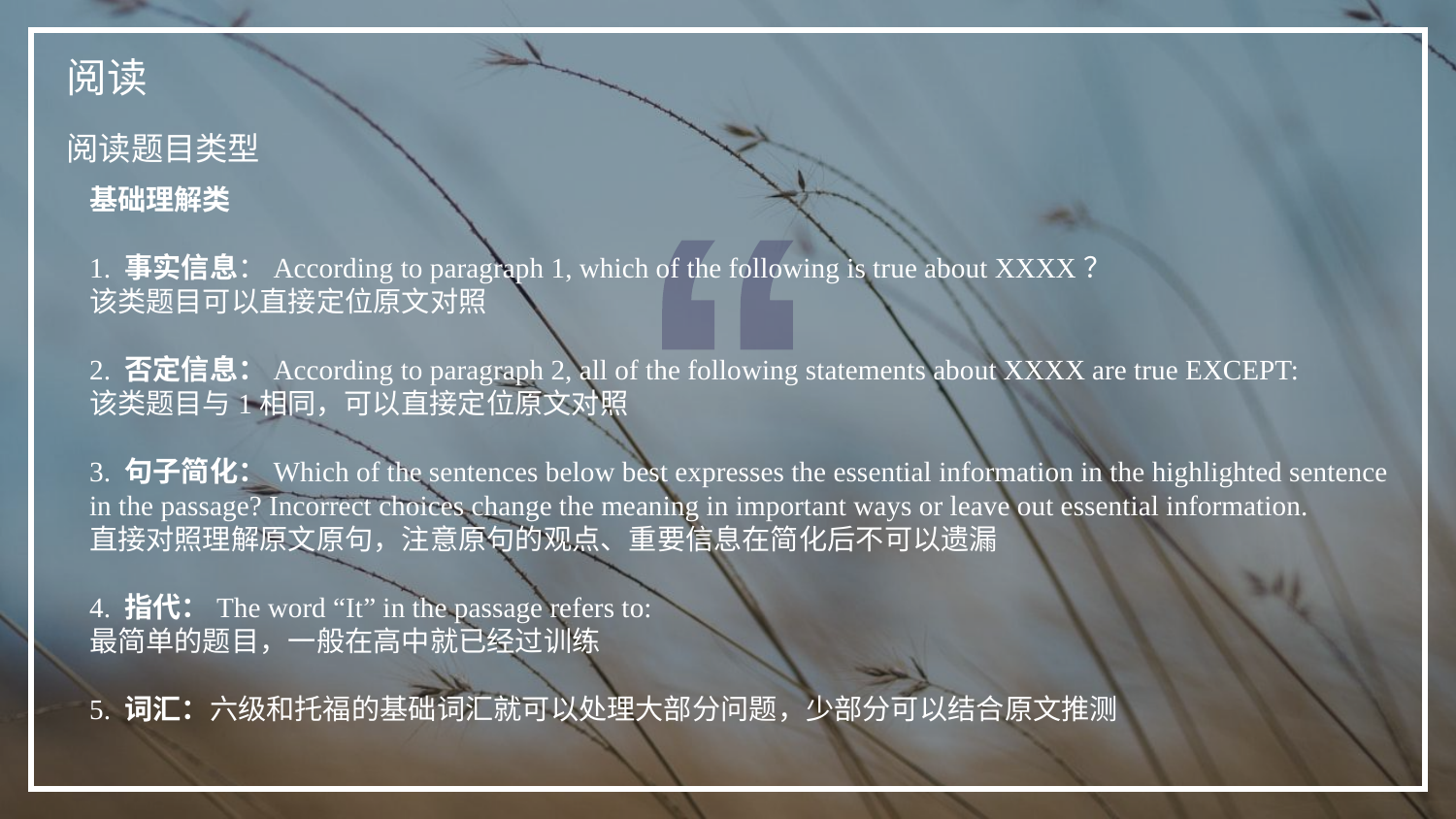

阅读
阅读题目类型
基础理解类

1. 事实信息：According to paragraph 1, which of the following is true about XXXX？
该类题目可以直接定位原文对照

2. 否定信息：According to paragraph 2, all of the following statements about XXXX are true EXCEPT:
该类题目与1相同，可以直接定位原文对照

3. 句子简化：Which of the sentences below best expresses the essential information in the highlighted sentence in the passage? Incorrect choices change the meaning in important ways or leave out essential information.
直接对照理解原文原句，注意原句的观点、重要信息在简化后不可以遗漏

4. 指代：The word “It” in the passage refers to:
最简单的题目，一般在高中就已经过训练

5. 词汇：六级和托福的基础词汇就可以处理大部分问题，少部分可以结合原文推测